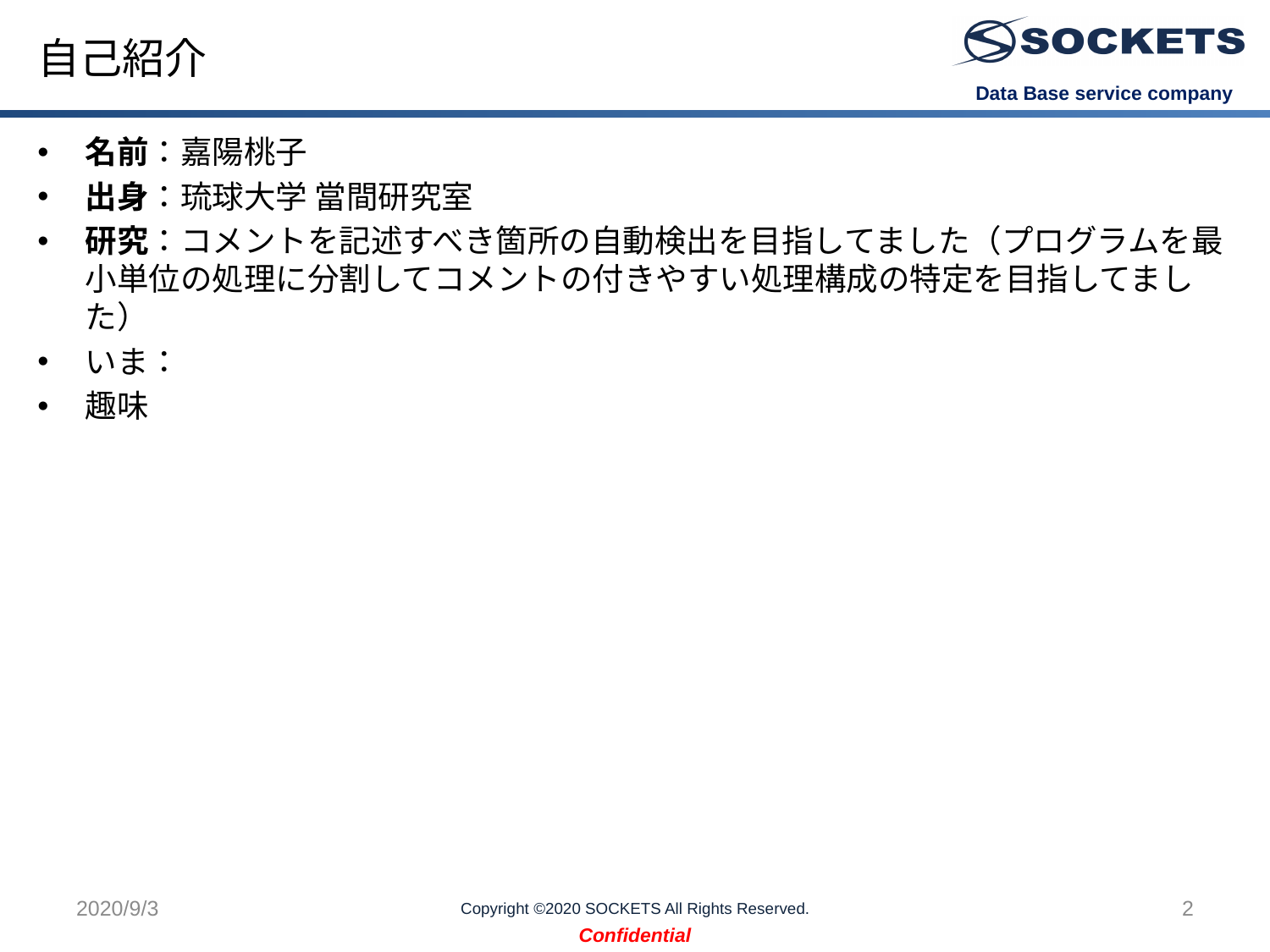

# 自己紹介
名前：嘉陽桃子
出身：琉球大学 當間研究室
研究：コメントを記述すべき箇所の自動検出を目指してました（プログラムを最小単位の処理に分割してコメントの付きやすい処理構成の特定を目指してました）
いま：
趣味
2020/9/3
Copyright ©2020 SOCKETS All Rights Reserved.
2